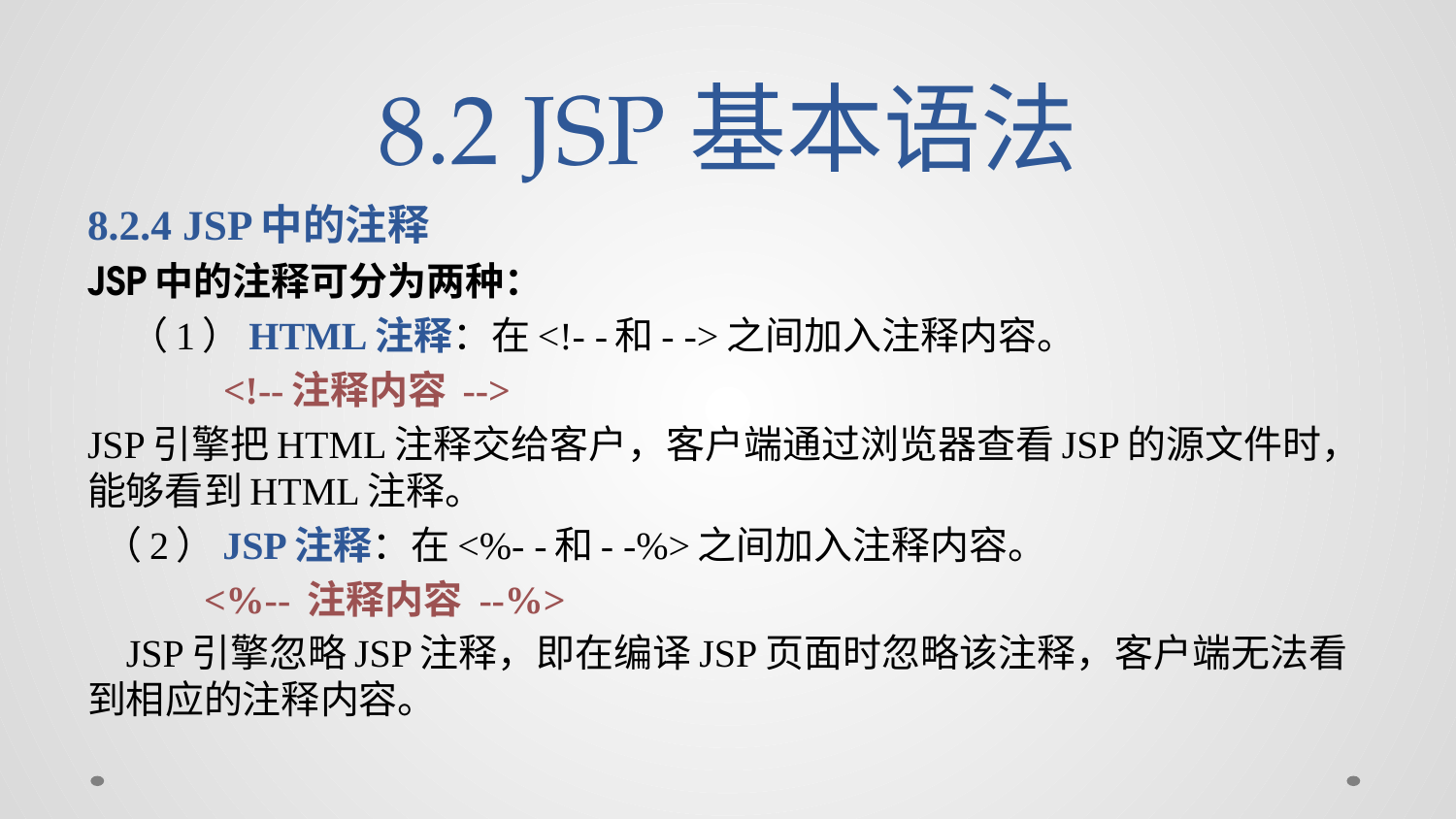

# 8.2 JSP基本语法
8.2.4 JSP中的注释
JSP中的注释可分为两种：
    （1）HTML注释：在<!- -和- ->之间加入注释内容。
              <!--注释内容 -->
JSP引擎把HTML注释交给客户，客户端通过浏览器查看JSP的源文件时，能够看到HTML注释。
 （2）JSP注释：在<%- -和- -%>之间加入注释内容。
            <%-- 注释内容 --%>
    JSP引擎忽略JSP注释，即在编译JSP页面时忽略该注释，客户端无法看到相应的注释内容。